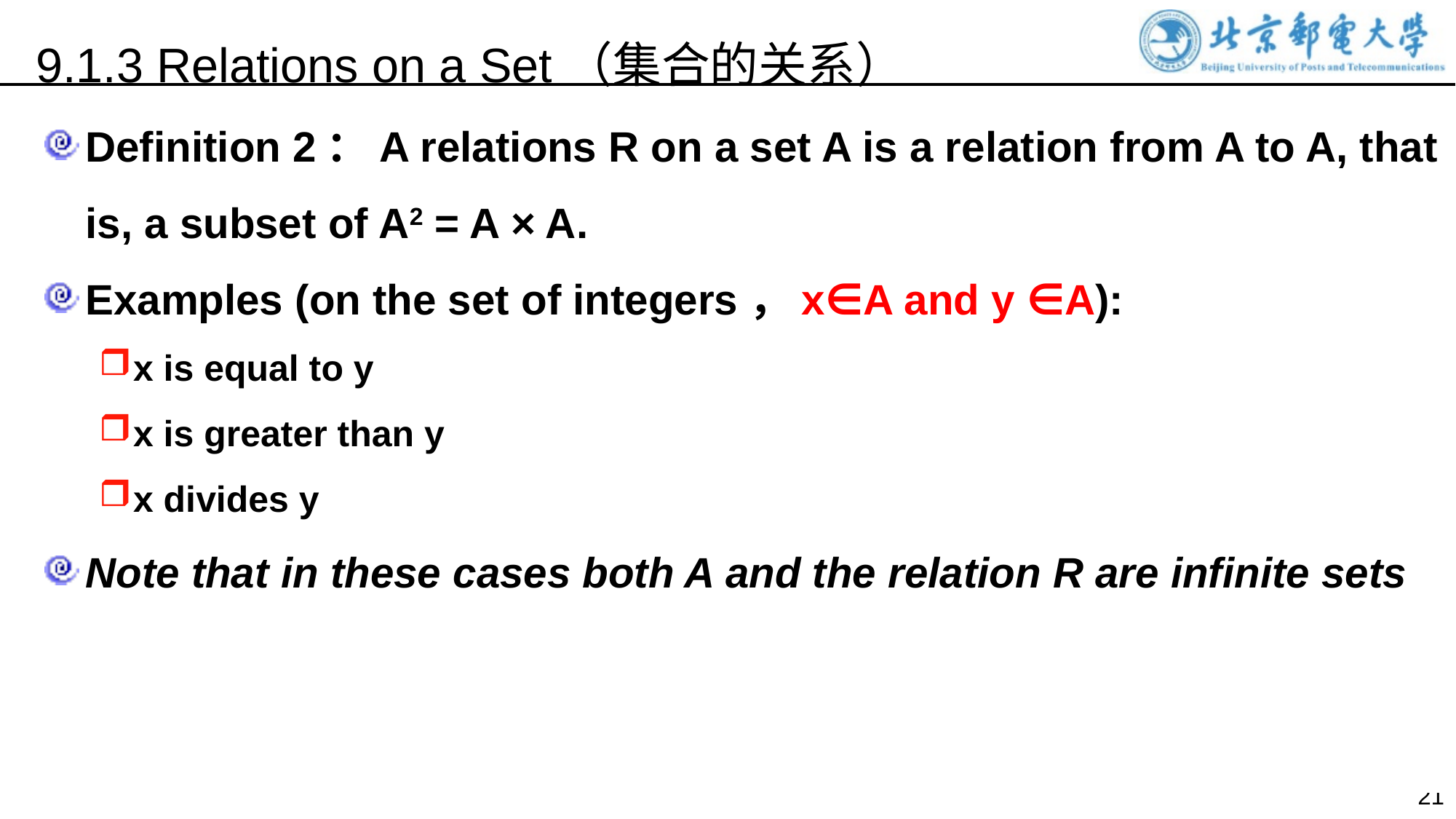

9.1.3 Relations on a Set（集合的关系）
Definition 2：A relations R on a set A is a relation from A to A, that is, a subset of A2 = A × A.
Examples (on the set of integers，x∈A and y ∈A):
x is equal to y
x is greater than y
x divides y
Note that in these cases both A and the relation R are infinite sets